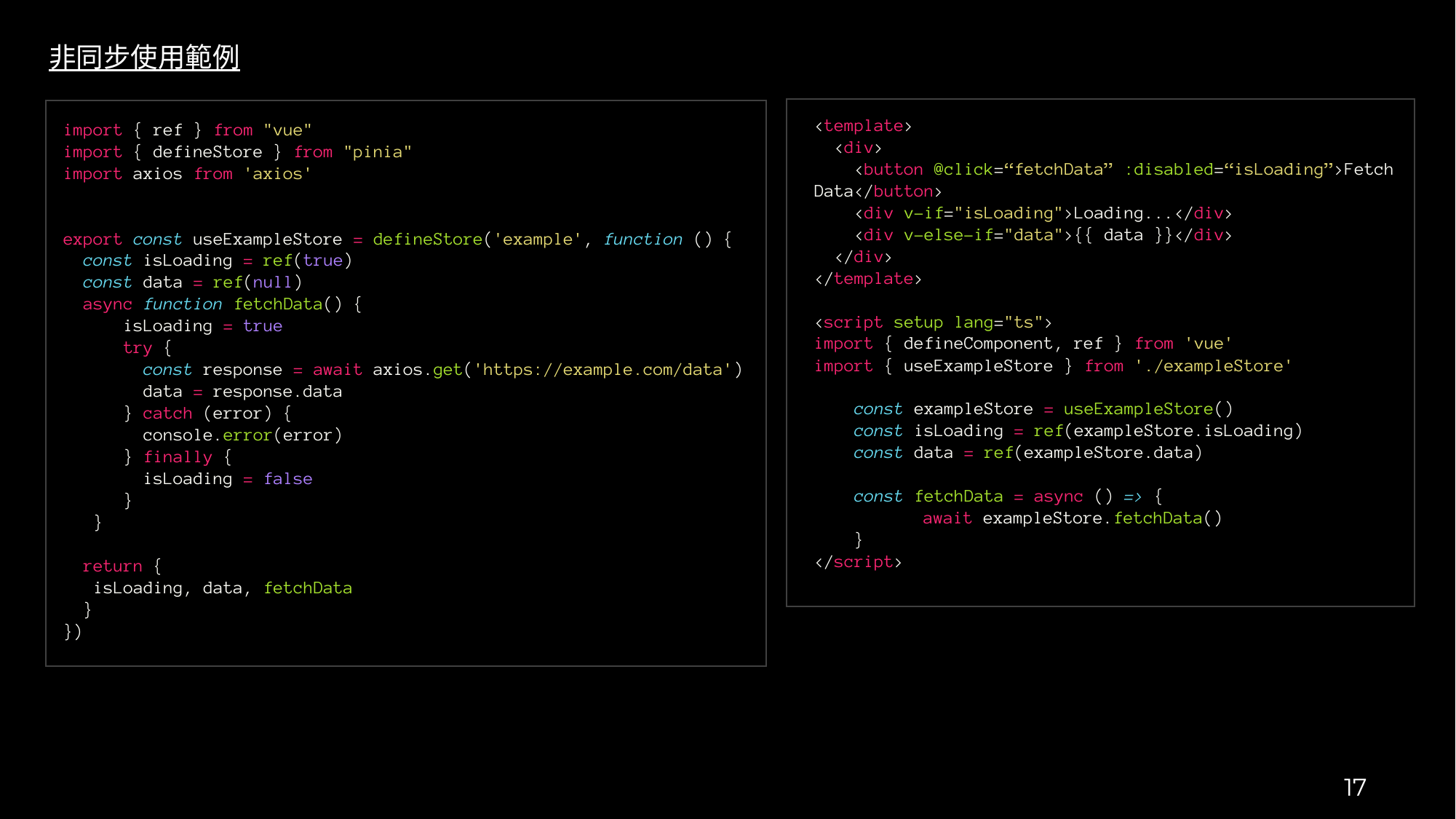

非同步使用範例

<template>
  <div>
    <button @click=“fetchData” :disabled=“isLoading”>Fetch   	Data</button>
    <div v-if="isLoading">Loading...</div>
    <div v-else-if="data">{{ data }}</div>
  </div>
</template>
<script setup lang="ts">
import { defineComponent, ref } from 'vue'
import { useExampleStore } from './exampleStore'
    const exampleStore = useExampleStore()
    const isLoading = ref(exampleStore.isLoading)
    const data = ref(exampleStore.data)
    const fetchData = async () => {
	await exampleStore.fetchData()
    }
</script>
import { ref } from "vue"
import { defineStore } from "pinia"
import axios from 'axios'
export const useExampleStore = defineStore('example', function () {
  const isLoading = ref(true)
  const data = ref(null)
  async function fetchData() {
      isLoading = true
      try {
        const response = await axios.get('https://example.com/data')
        data = response.data
      } catch (error) {
        console.error(error)
      } finally {
        isLoading = false
      }
   }

  return {
   isLoading, data, fetchData
  }
})